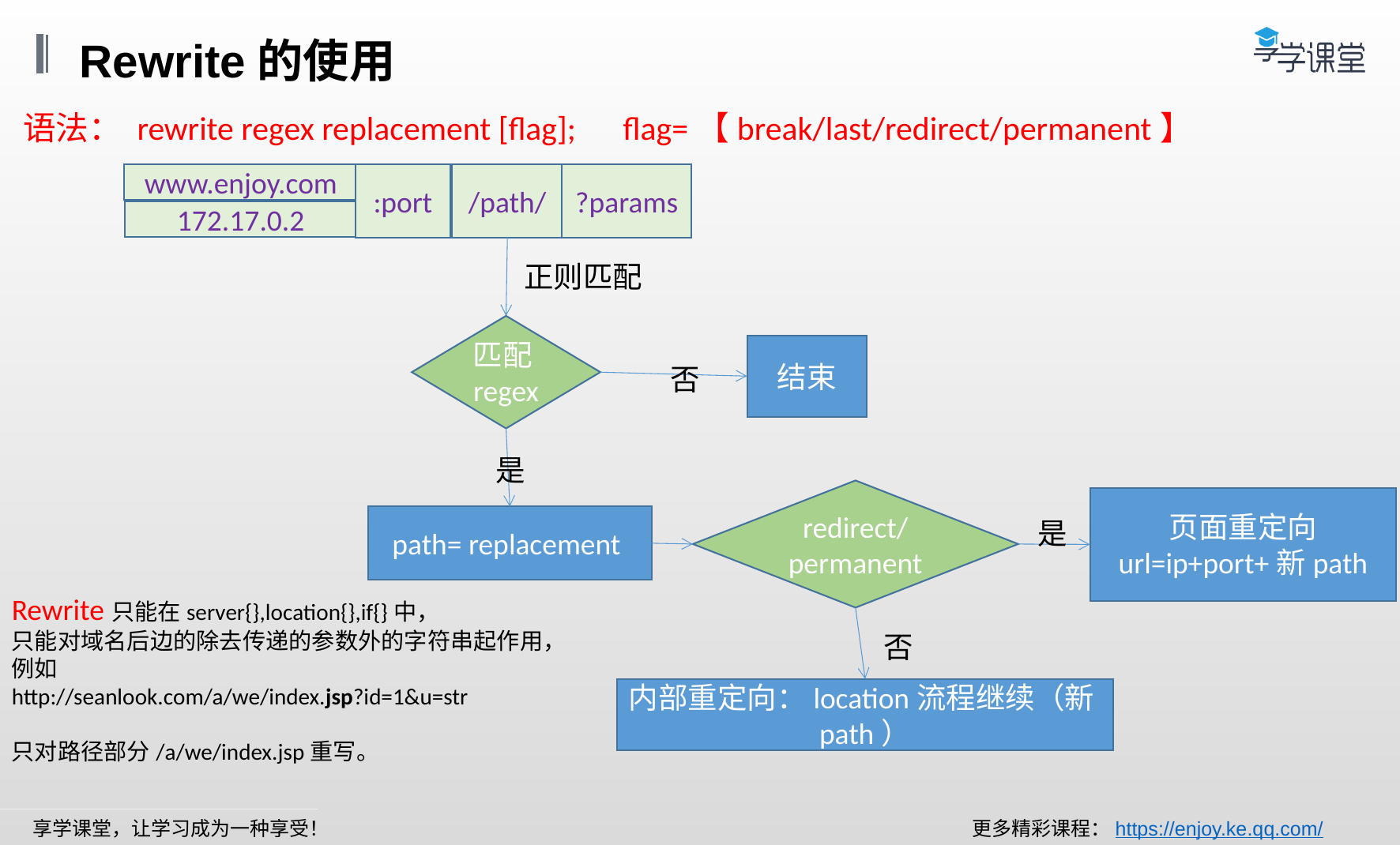

Rewrite的使用
语法： rewrite regex replacement [flag];	 flag=【break/last/redirect/permanent】
:port
?params
www.enjoy.com
/path/
172.17.0.2
正则匹配
匹配regex
结束
否
是
redirect/
permanent
页面重定向
url=ip+port+新path
path= replacement
是
Rewrite只能在server{},location{},if{}中，
只能对域名后边的除去传递的参数外的字符串起作用，
例如
http://seanlook.com/a/we/index.jsp?id=1&u=str

只对路径部分/a/we/index.jsp重写。
否
内部重定向：location流程继续（新path）